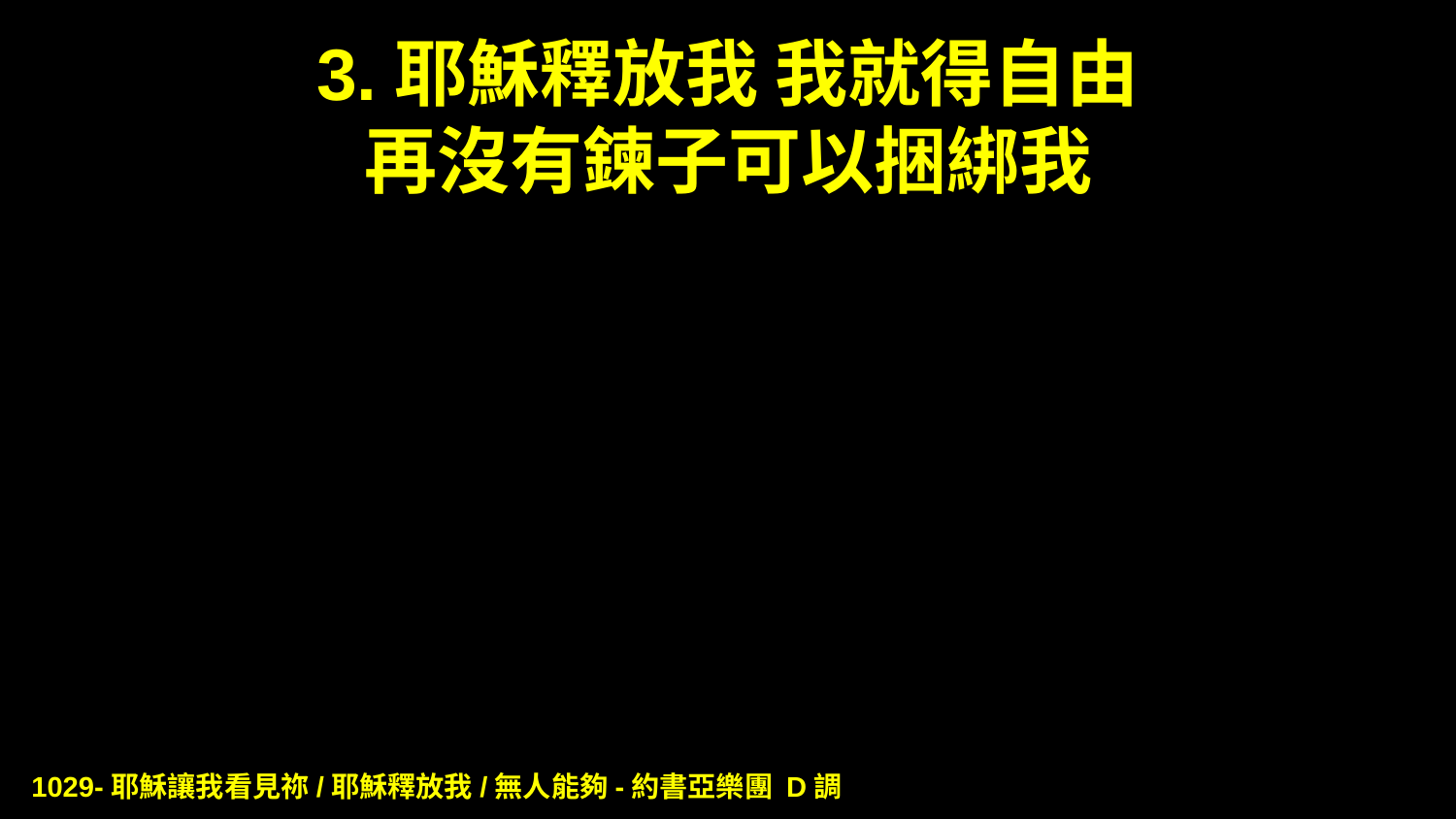

# 3.耶穌釋放我 我就得自由 再沒有鍊子可以捆綁我
1029-耶穌讓我看見祢/耶穌釋放我/無人能夠-約書亞樂團 D調